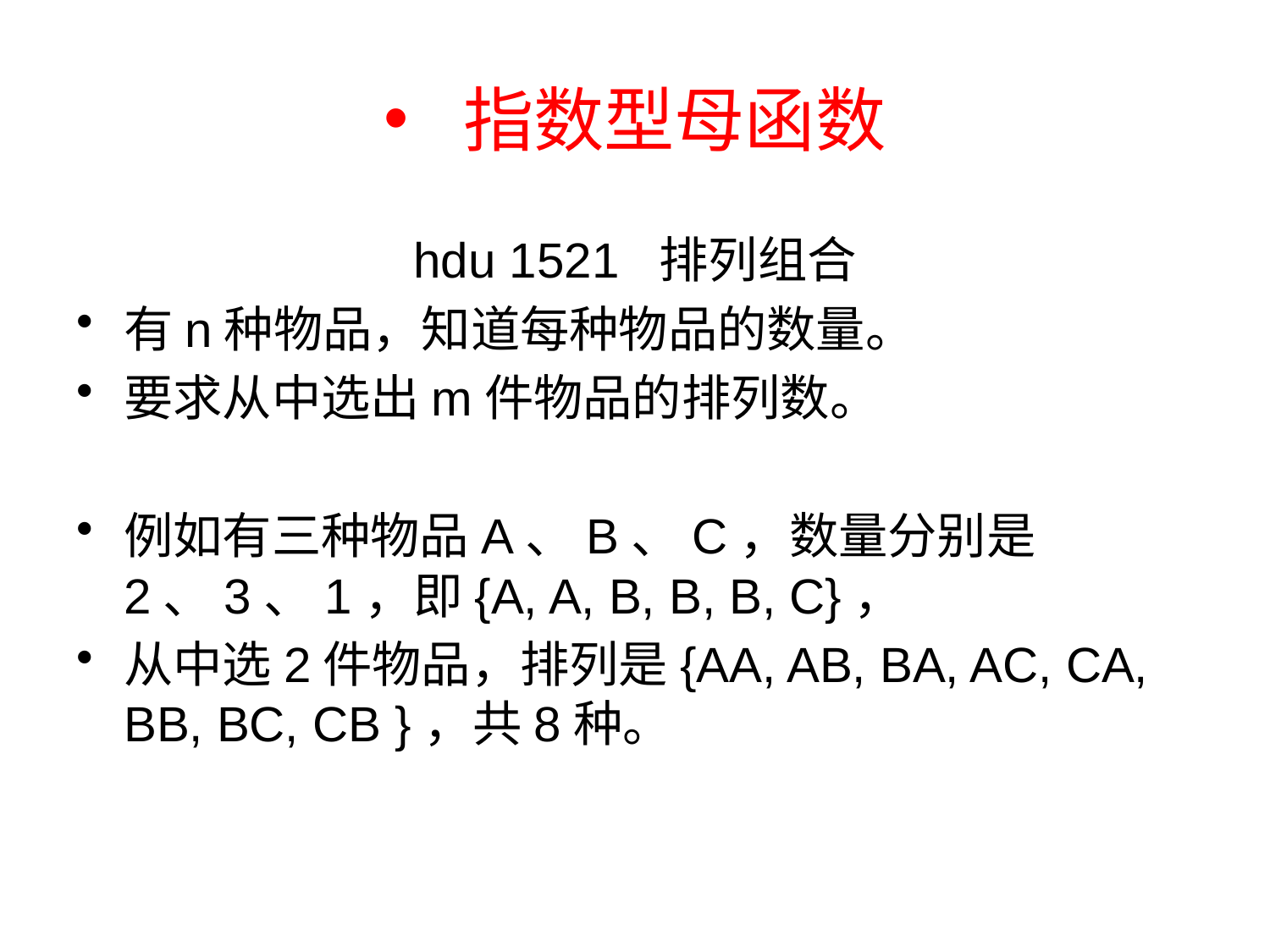

# 指数型母函数
hdu 1521  排列组合
有n种物品，知道每种物品的数量。
要求从中选出m件物品的排列数。

例如有三种物品A、B、C，数量分别是2、3、1，即{A, A, B, B, B, C}，
从中选2件物品，排列是{AA, AB, BA, AC, CA, BB, BC, CB }，共8种。